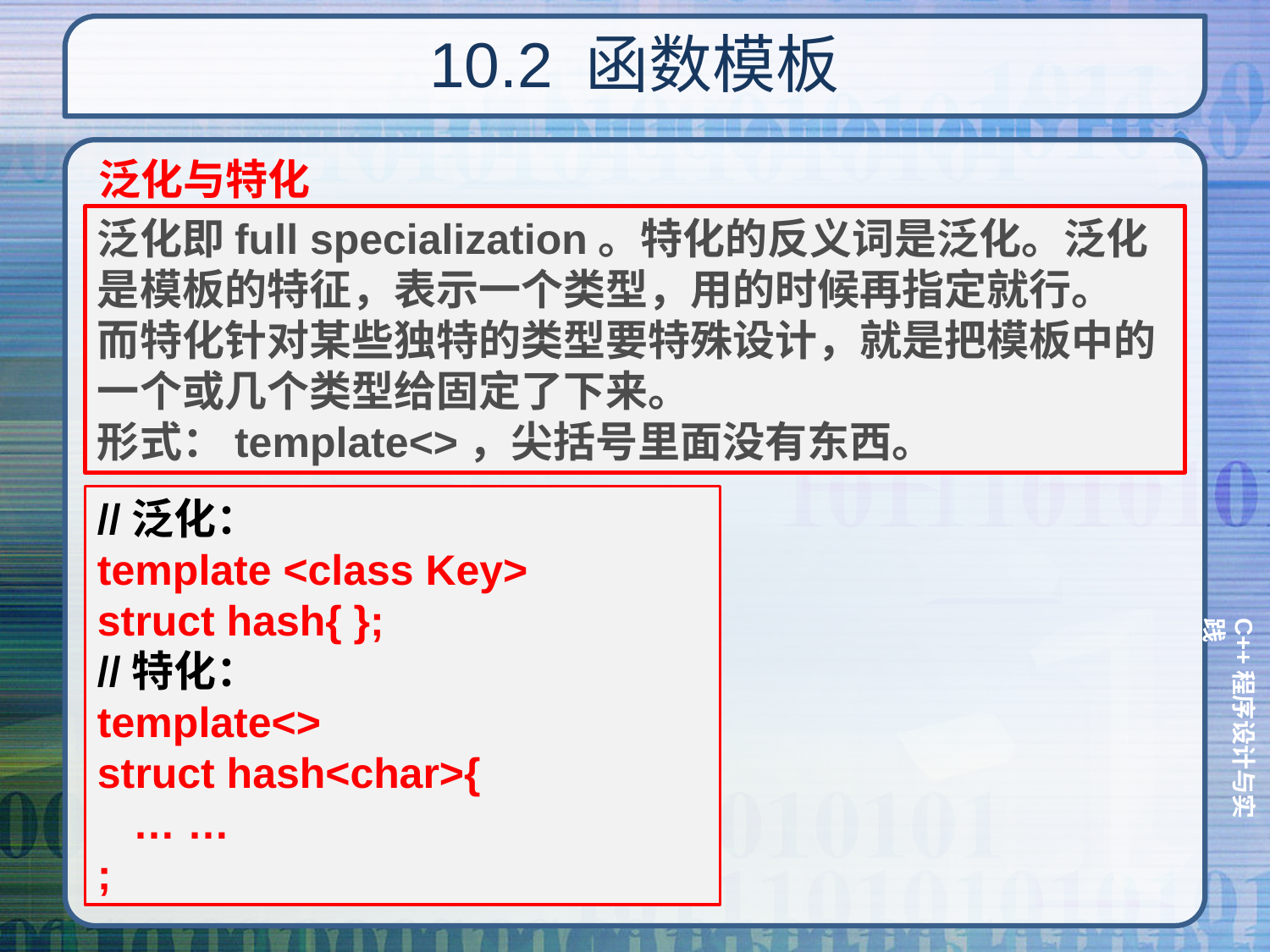

# 10.2 函数模板
泛化与特化
泛化即full specialization。特化的反义词是泛化。泛化是模板的特征，表示一个类型，用的时候再指定就行。
而特化针对某些独特的类型要特殊设计，就是把模板中的一个或几个类型给固定了下来。
形式：template<>，尖括号里面没有东西。
//泛化：
template <class Key>
struct hash{ };
//特化：
template<>
struct hash<char>{
   … …
;